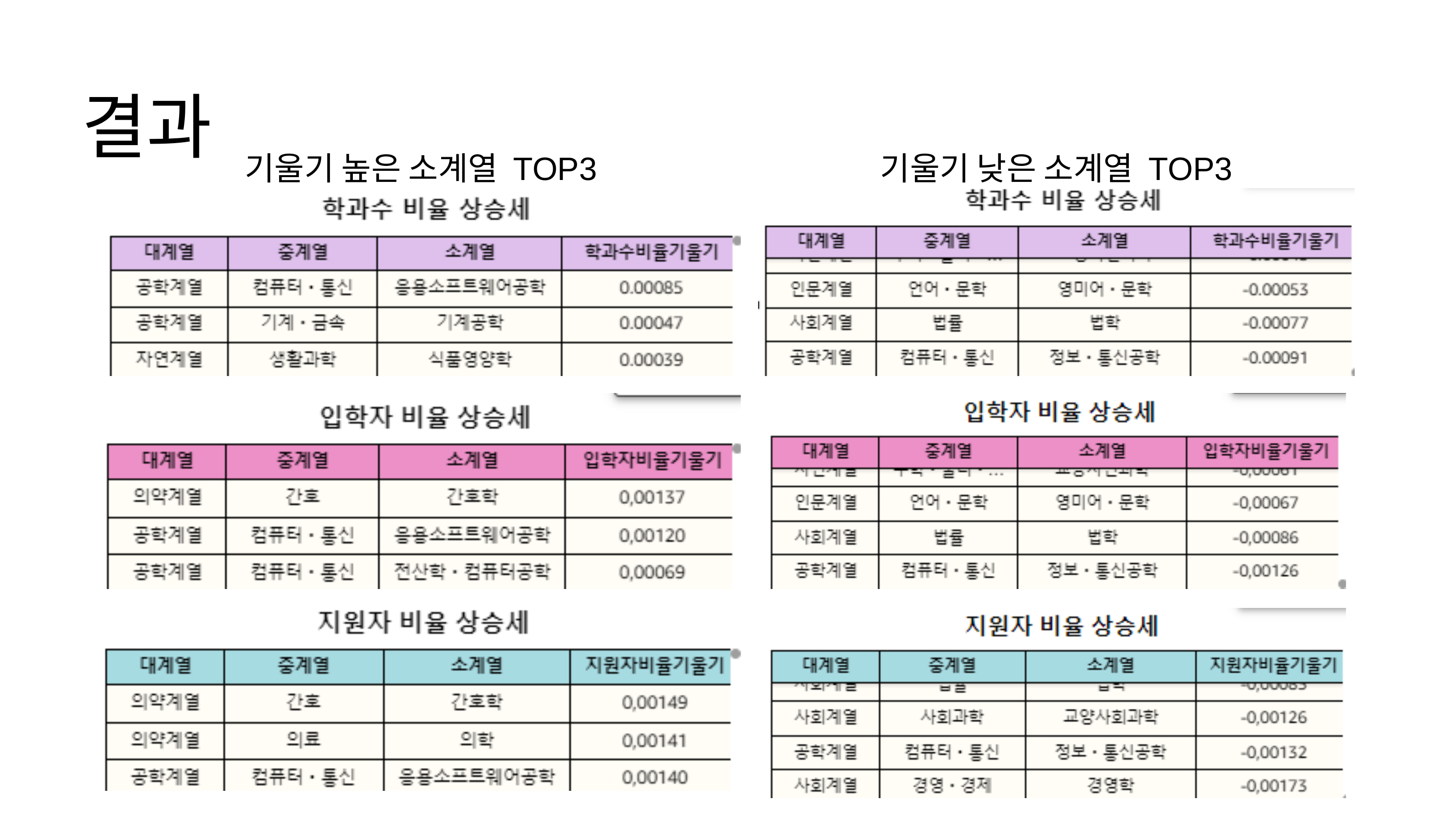

결과
기울기 높은 소계열 TOP3
기울기 낮은 소계열 TOP3